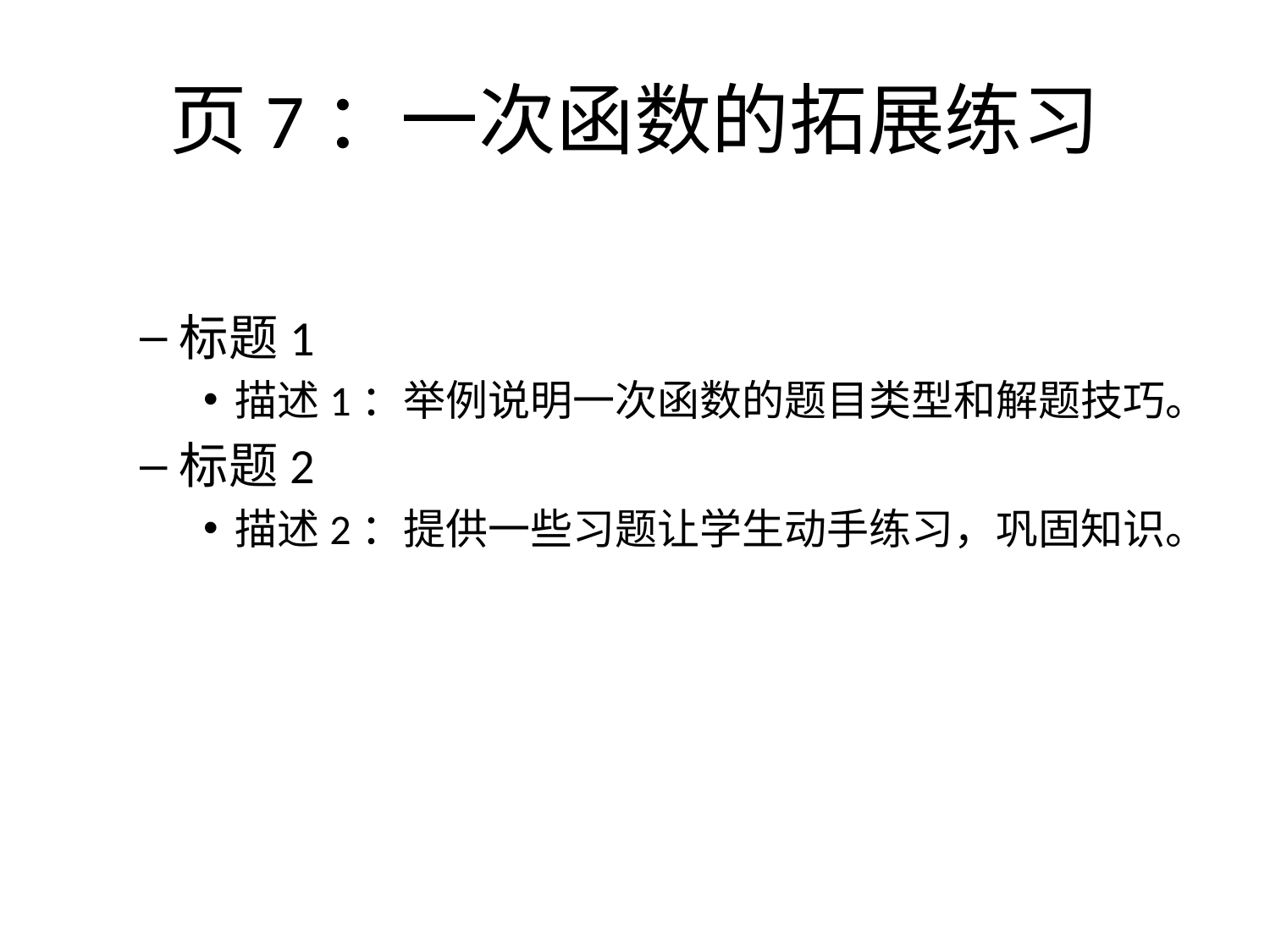

# 页7：一次函数的拓展练习

标题1
描述1：举例说明一次函数的题目类型和解题技巧。
标题2
描述2：提供一些习题让学生动手练习，巩固知识。